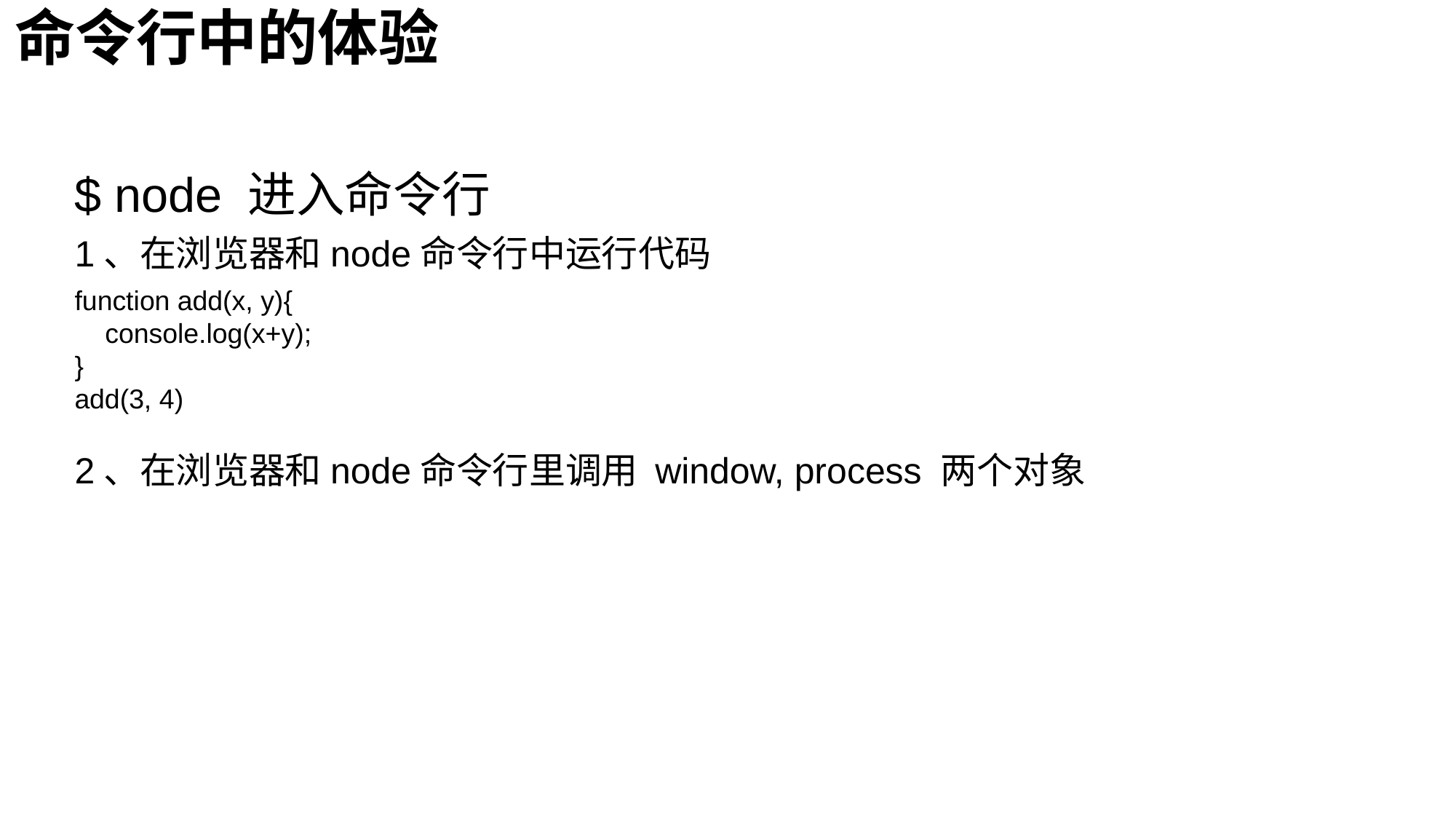

# 命令行中的体验
$ node 进入命令行
1、在浏览器和node命令行中运行代码
function add(x, y){
    console.log(x+y);
}
add(3, 4)

2、在浏览器和node命令行里调用 window, process 两个对象